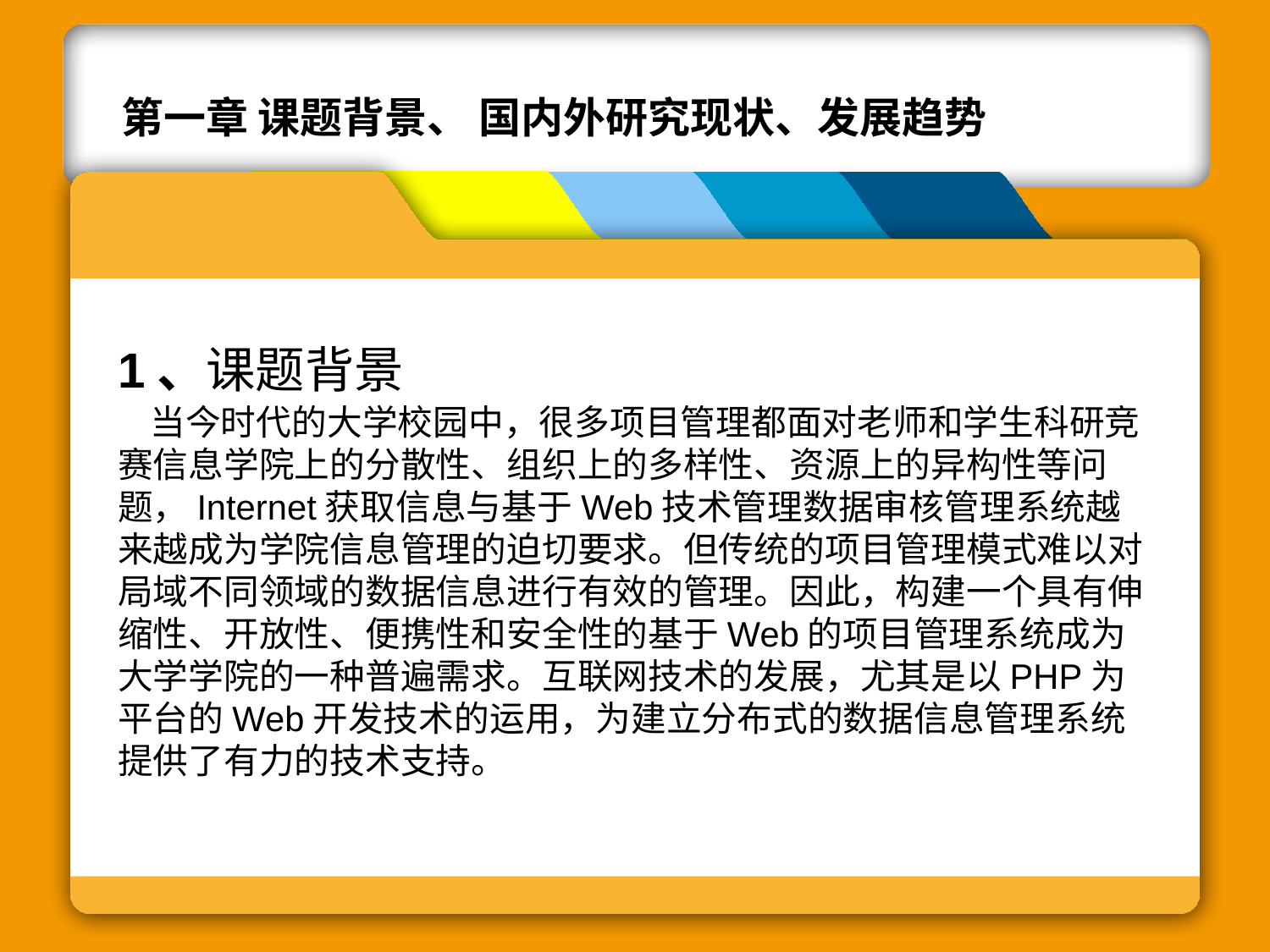

第一章 课题背景、 国内外研究现状、发展趋势

1、课题背景
   当今时代的大学校园中，很多项目管理都面对老师和学生科研竞赛信息学院上的分散性、组织上的多样性、资源上的异构性等问题，Internet获取信息与基于Web技术管理数据审核管理系统越来越成为学院信息管理的迫切要求。但传统的项目管理模式难以对局域不同领域的数据信息进行有效的管理。因此，构建一个具有伸缩性、开放性、便携性和安全性的基于Web的项目管理系统成为大学学院的一种普遍需求。互联网技术的发展，尤其是以PHP为平台的Web开发技术的运用，为建立分布式的数据信息管理系统提供了有力的技术支持。